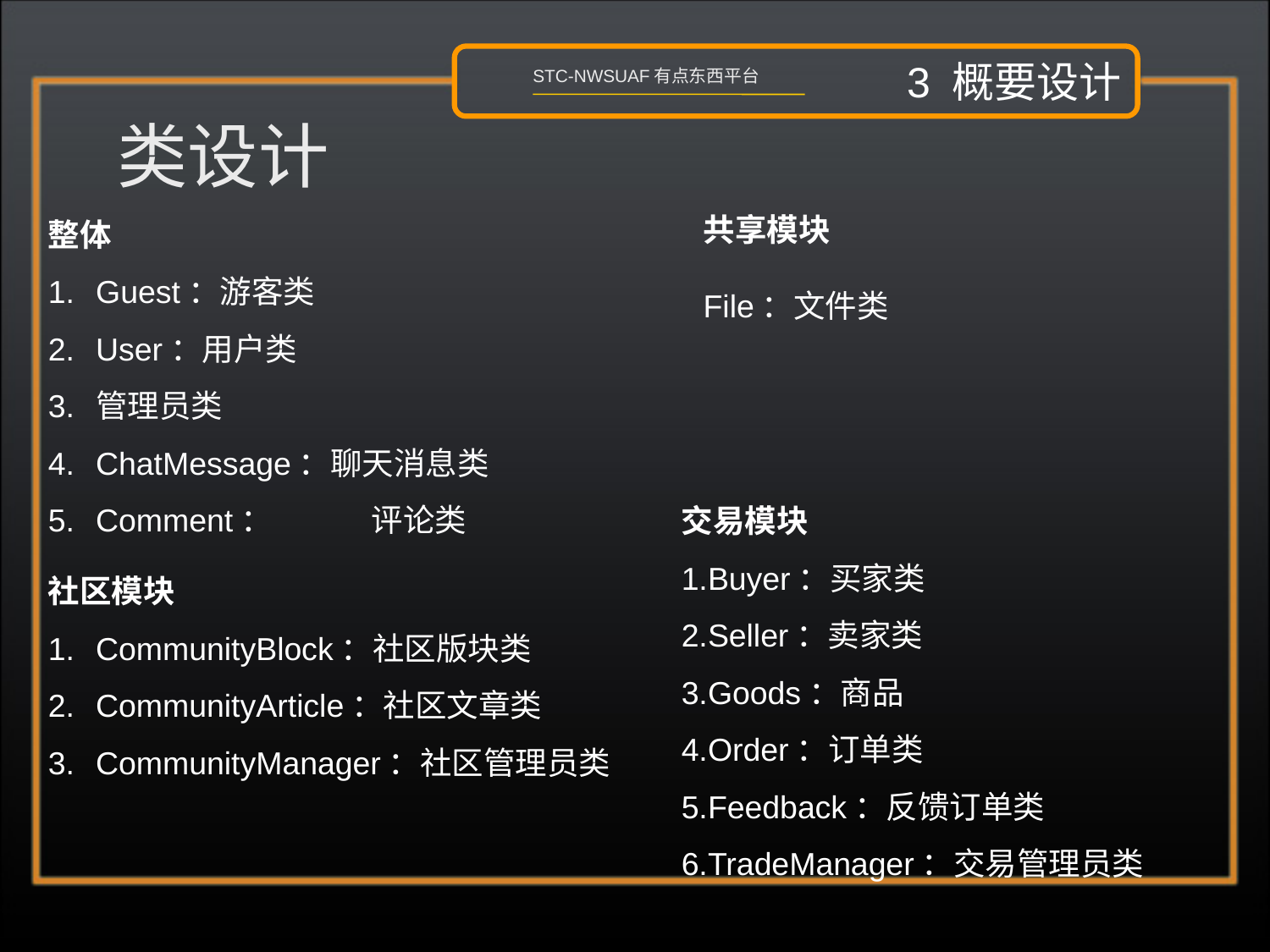

3 概要设计
STC-NWSUAF有点东西平台

类设计
整体
Guest：游客类
User：用户类
管理员类
ChatMessage：聊天消息类
Comment：	   评论类
共享模块

File：文件类
交易模块
1.Buyer：买家类
2.Seller：卖家类
3.Goods：商品
4.Order：订单类
5.Feedback：反馈订单类
6.TradeManager：交易管理员类
社区模块
CommunityBlock：社区版块类
CommunityArticle：社区文章类
CommunityManager：社区管理员类